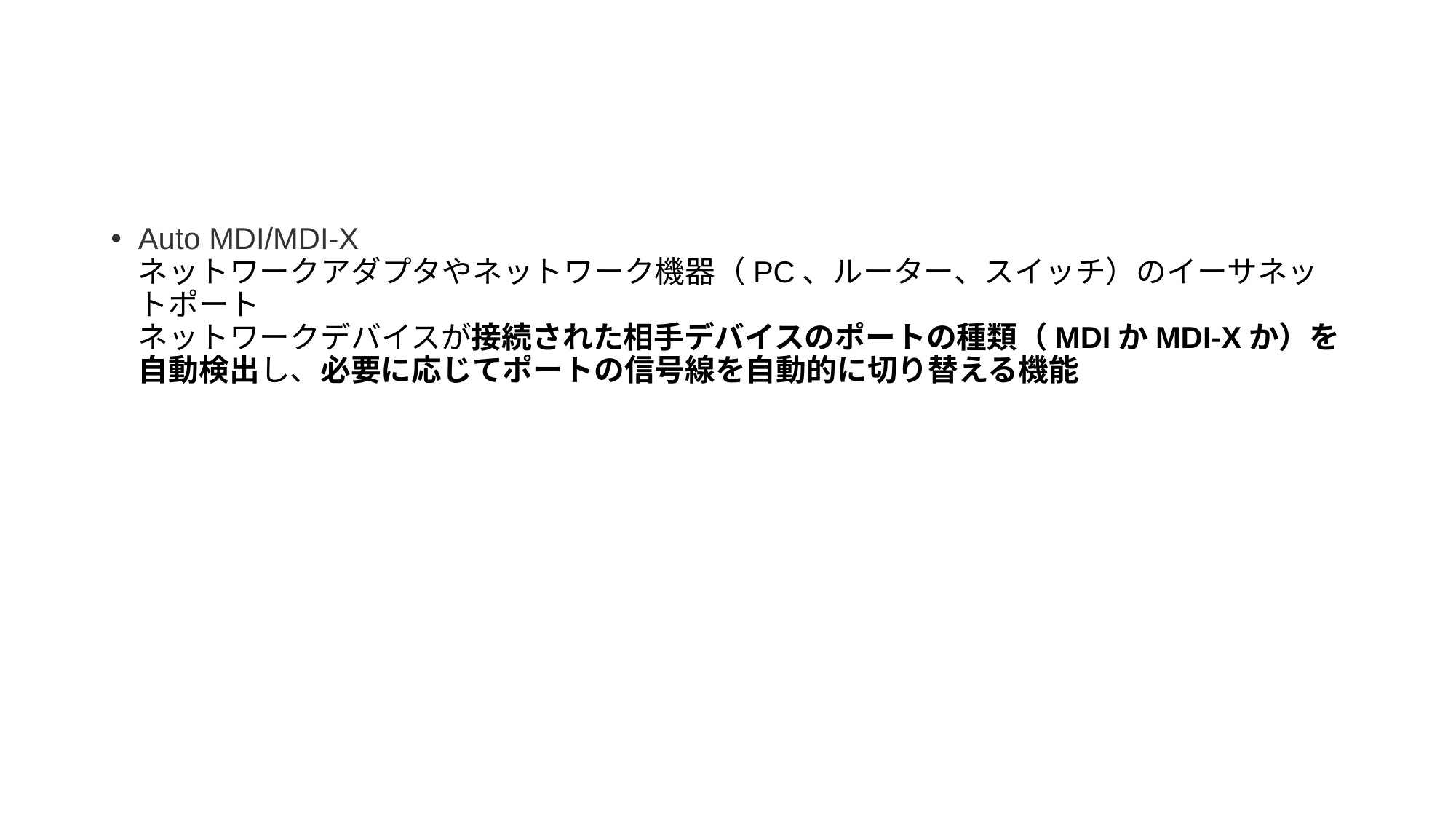

#
Auto MDI/MDI-X
ネットワークアダプタやネットワーク機器（PC、ルーター、スイッチ）のイーサネットポート
ネットワークデバイスが接続された相手デバイスのポートの種類（MDIかMDI-Xか）を自動検出し、必要に応じてポートの信号線を自動的に切り替える機能